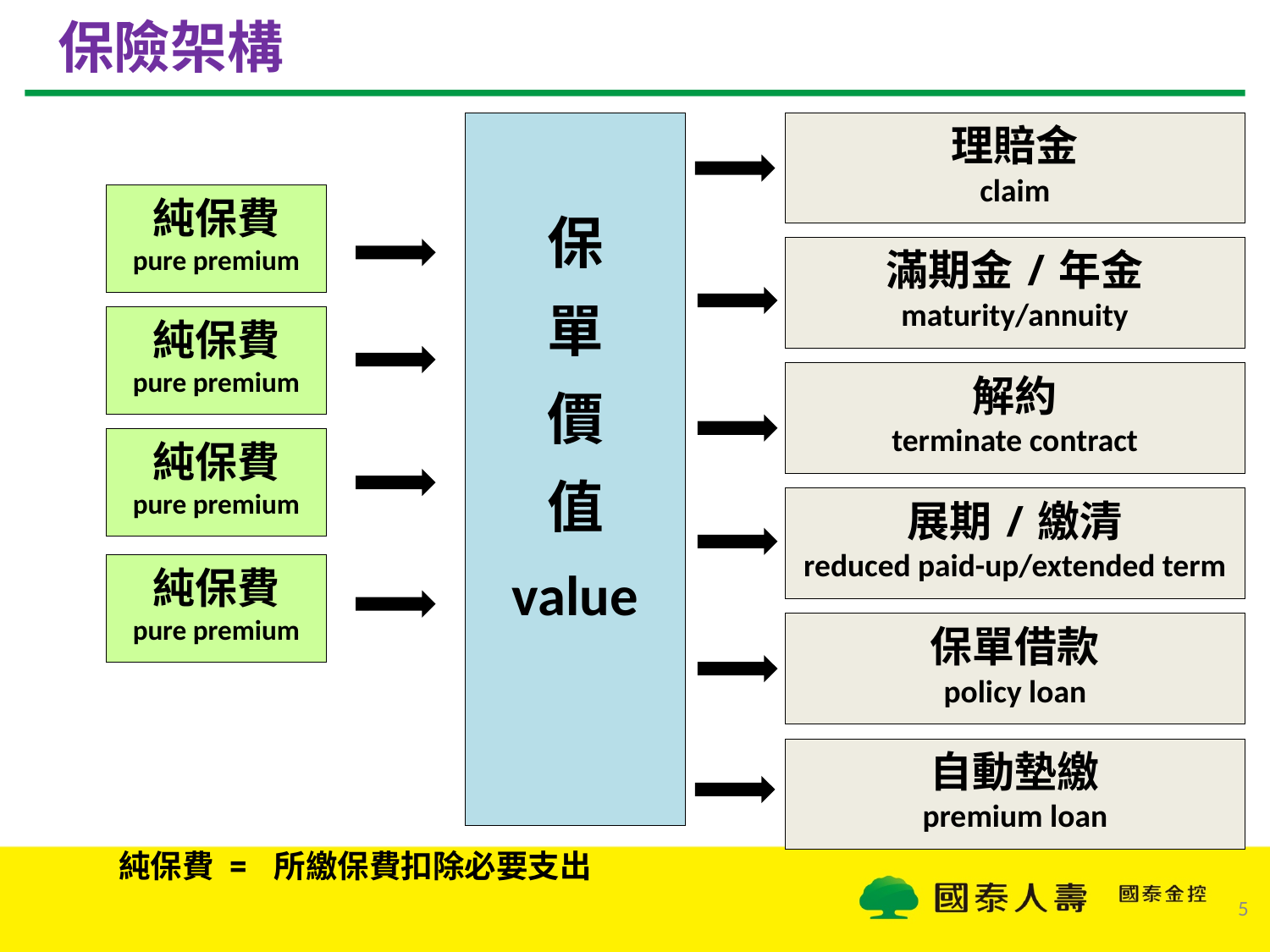

# 保險架構

保
單
價
值
value
理賠金
claim

純保費
pure premium

滿期金/年金
maturity/annuity

純保費
pure premium

解約
terminate contract

純保費
pure premium

展期/繳清
reduced paid-up/extended term

純保費
pure premium

保單借款
policy loan

自動墊繳
premium loan

純保費 = 所繳保費扣除必要支出
5